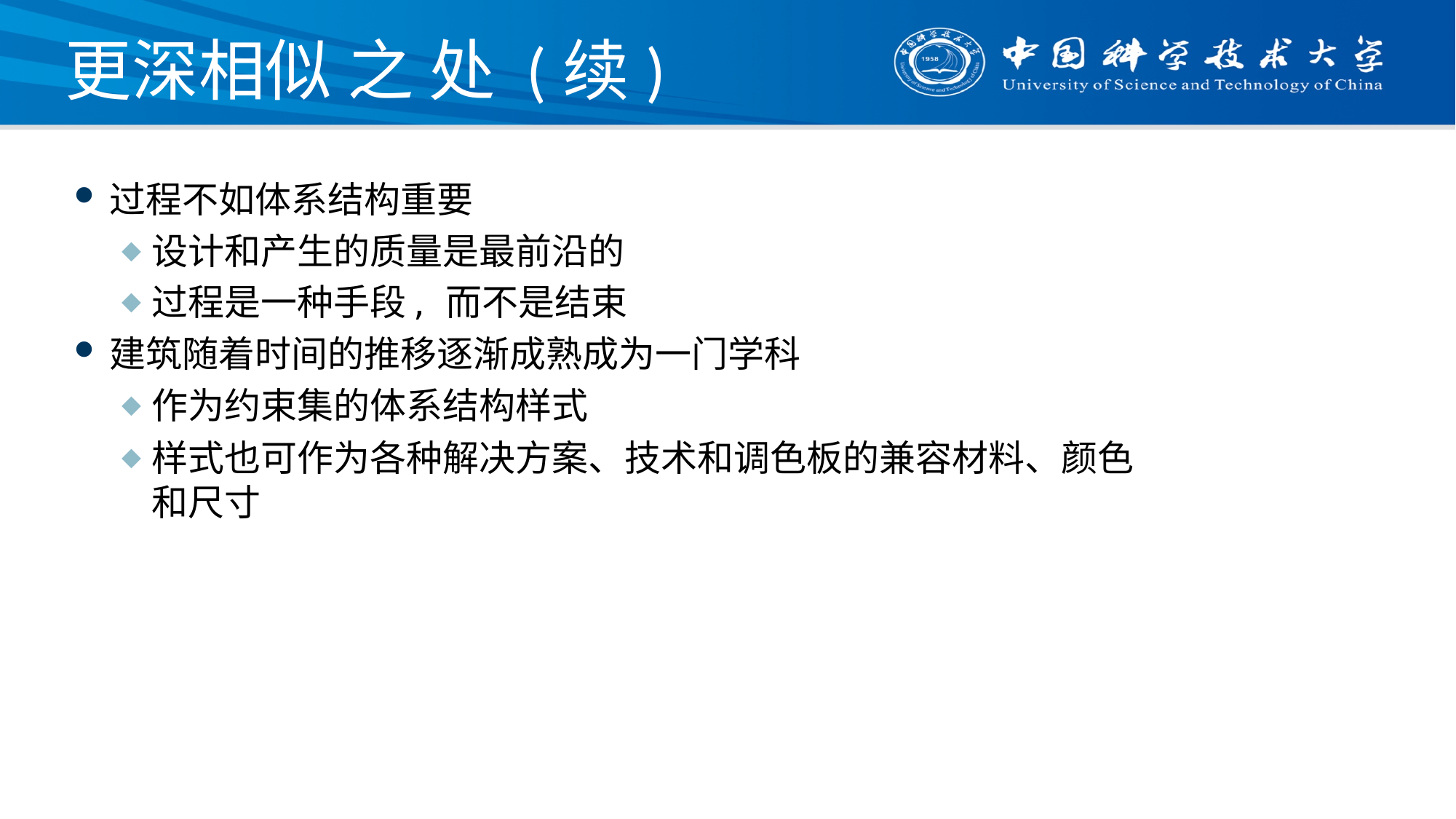

# 更深相似 之 处 (续)
过程不如体系结构重要
设计和产生的质量是最前沿的
过程是一种手段, 而不是结束
建筑随着时间的推移逐渐成熟成为一门学科
作为约束集的体系结构样式
样式也可作为各种解决方案、技术和调色板的兼容材料、颜色和尺寸